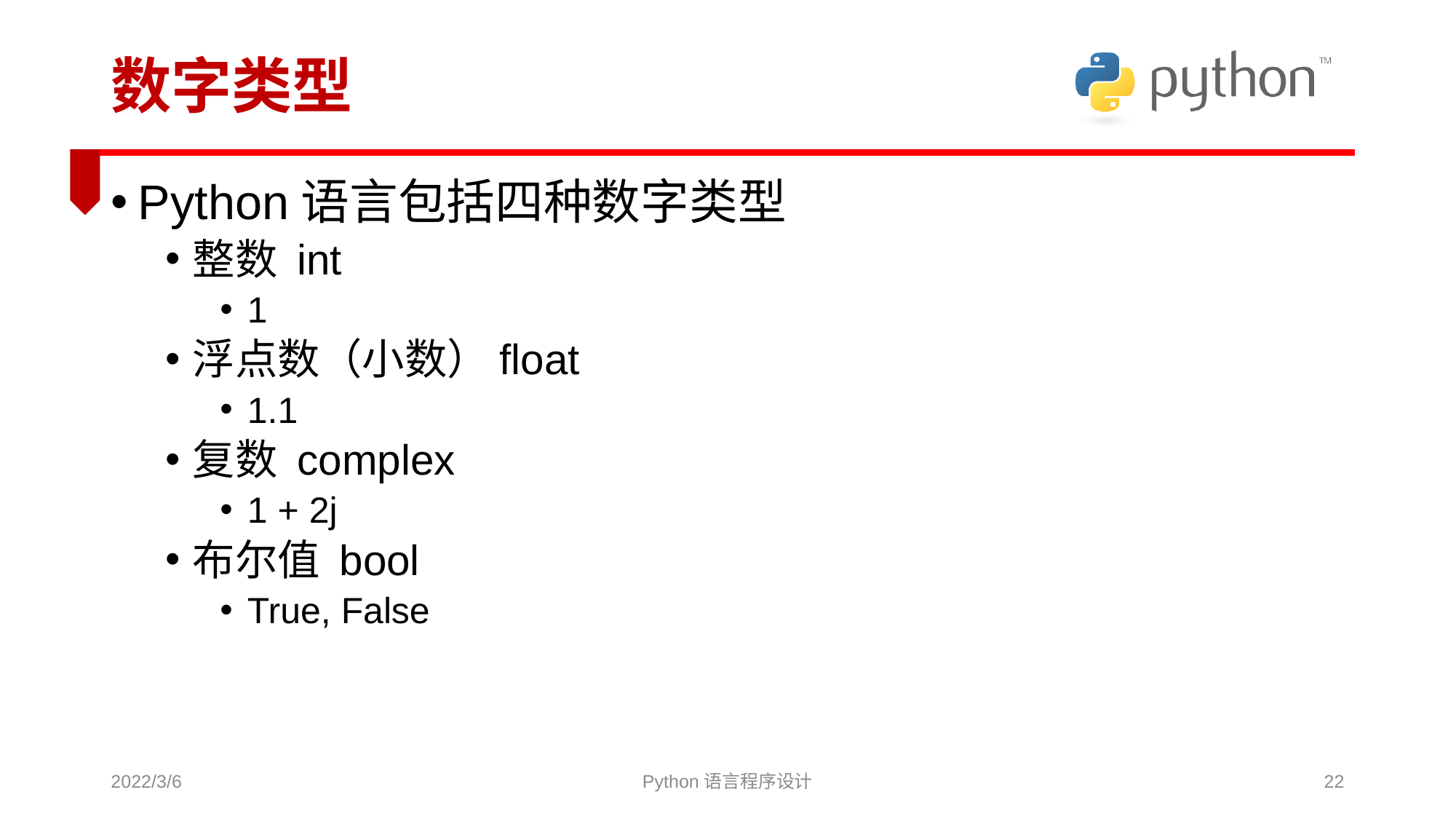

# 数字类型
Python语言包括四种数字类型
整数 int
1
浮点数（小数）float
1.1
复数 complex
1 + 2j
布尔值 bool
True, False

2022/3/6
Python语言程序设计
22